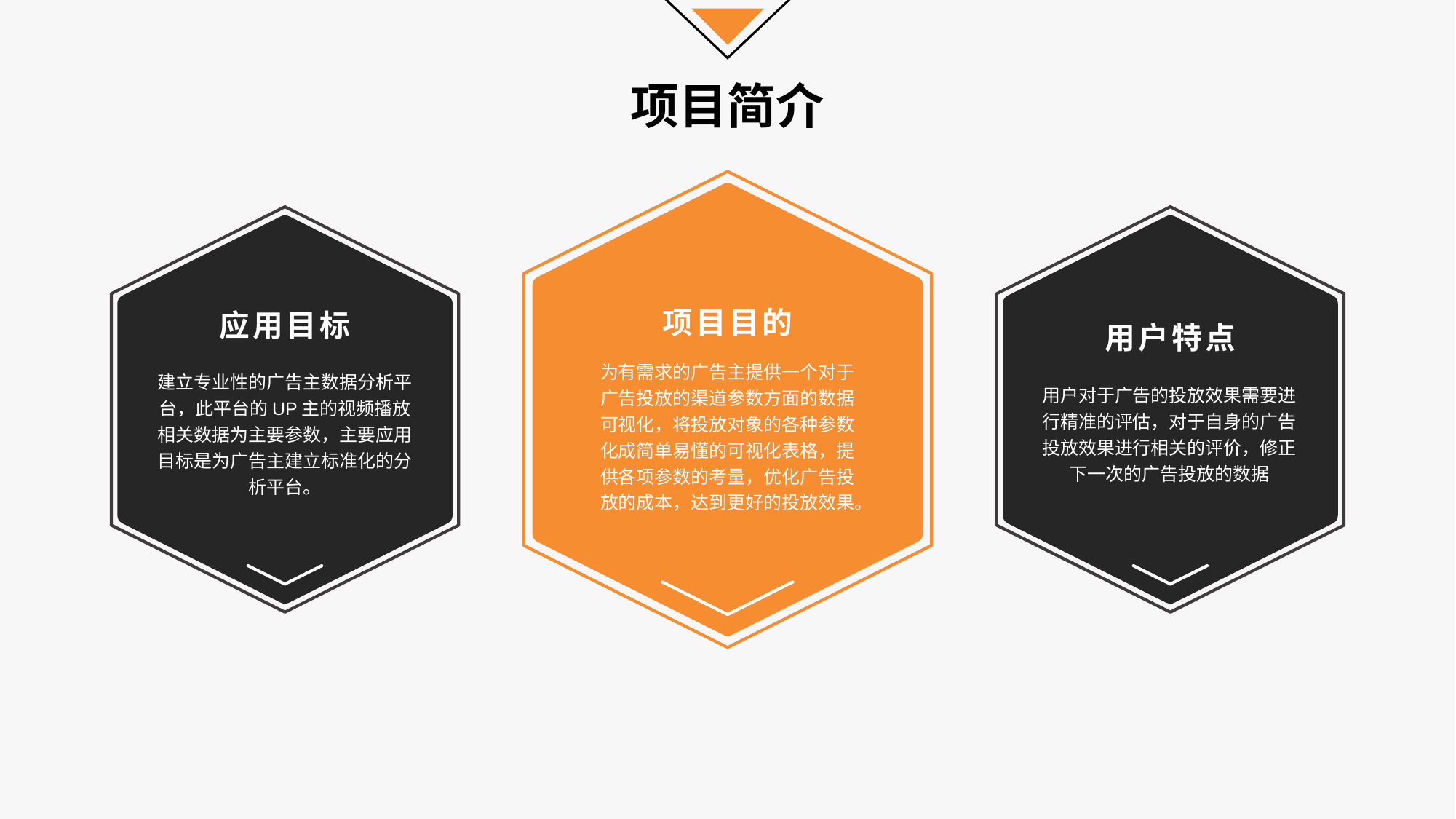

项目简介

项目目的
为有需求的广告主提供一个对于广告投放的渠道参数方面的数据可视化，将投放对象的各种参数化成简单易懂的可视化表格，提供各项参数的考量，优化广告投放的成本，达到更好的投放效果。
应用目标
建立专业性的广告主数据分析平台，此平台的UP主的视频播放相关数据为主要参数，主要应用目标是为广告主建立标准化的分析平台。
用户特点
用户对于广告的投放效果需要进行精准的评估，对于自身的广告投放效果进行相关的评价，修正下一次的广告投放的数据